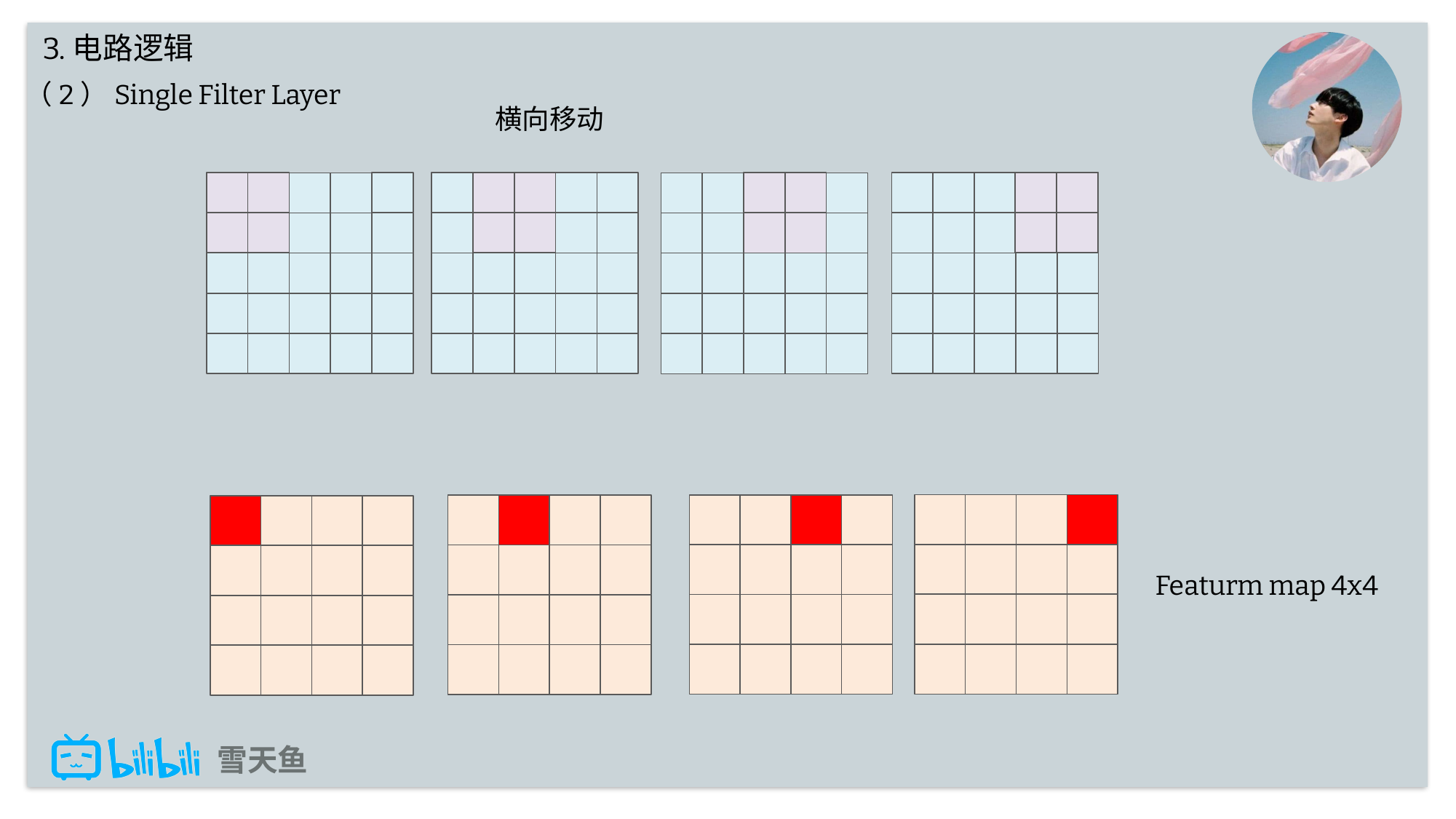

3.电路逻辑
（2）Single Filter Layer
横向移动

Featurm map 4x4